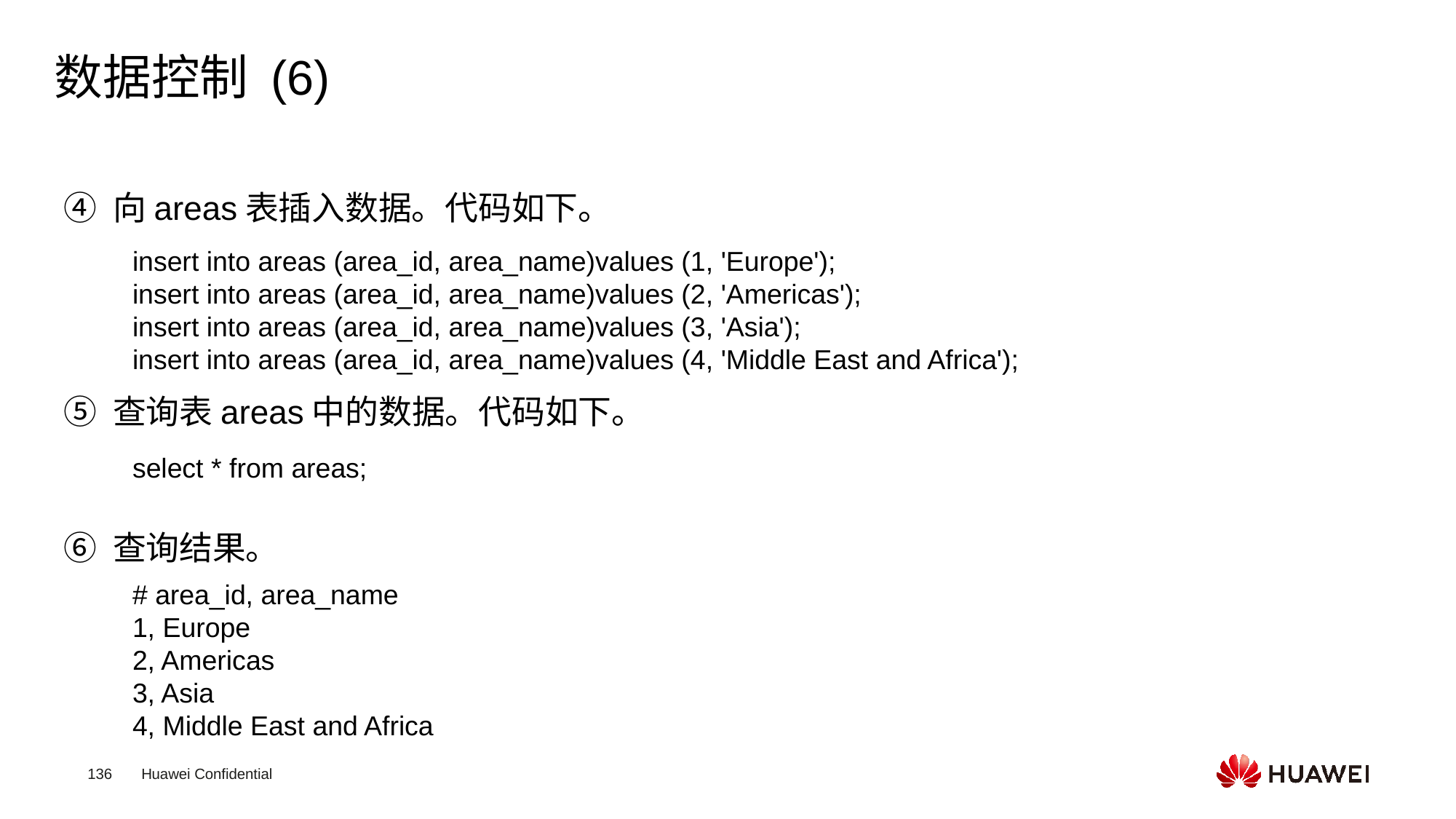

# 数据控制 (6)
④ 向areas表插入数据。代码如下。

⑤ 查询表areas中的数据。代码如下。

⑥ 查询结果。

insert into areas (area_id, area_name)values (1, 'Europe');insert into areas (area_id, area_name)values (2, 'Americas');insert into areas (area_id, area_name)values (3, 'Asia');insert into areas (area_id, area_name)values (4, 'Middle East and Africa');
select * from areas;
# area_id, area_name1, Europe2, Americas3, Asia4, Middle East and Africa